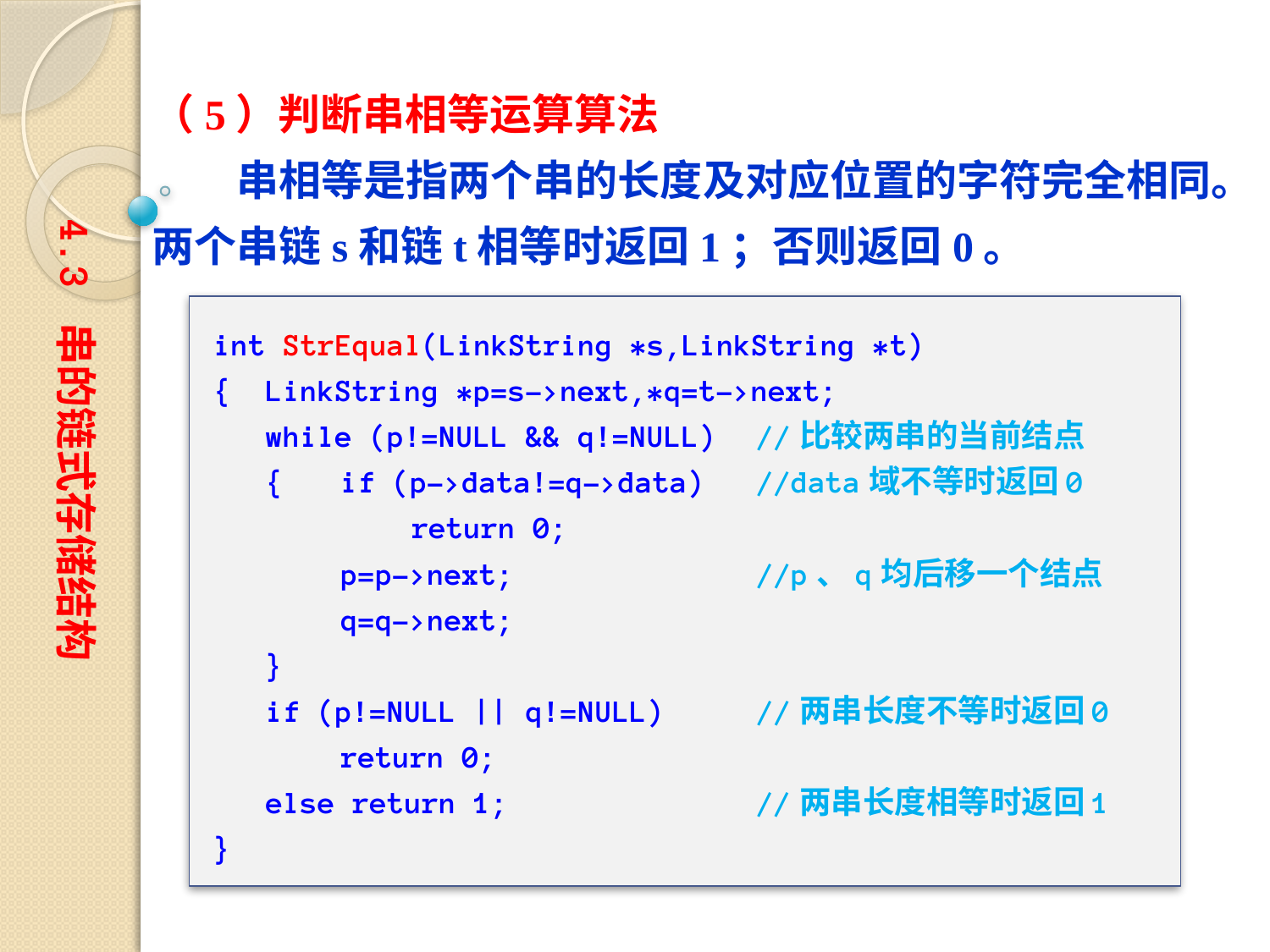

（5）判断串相等运算算法
　　串相等是指两个串的长度及对应位置的字符完全相同。两个串链s和链t相等时返回1；否则返回0。
4.3 串的链式存储结构
int StrEqual(LinkString *s,LinkString *t)
{  LinkString *p=s->next,*q=t->next;
   while (p!=NULL && q!=NULL)	  //比较两串的当前结点
   {	if (p->data!=q->data)	  //data域不等时返回0
	　　return 0;
	p=p->next;		  //p、q均后移一个结点
	q=q->next;
   }
   if (p!=NULL || q!=NULL)	  //两串长度不等时返回0
	return 0;
   else return 1;		  //两串长度相等时返回1
}